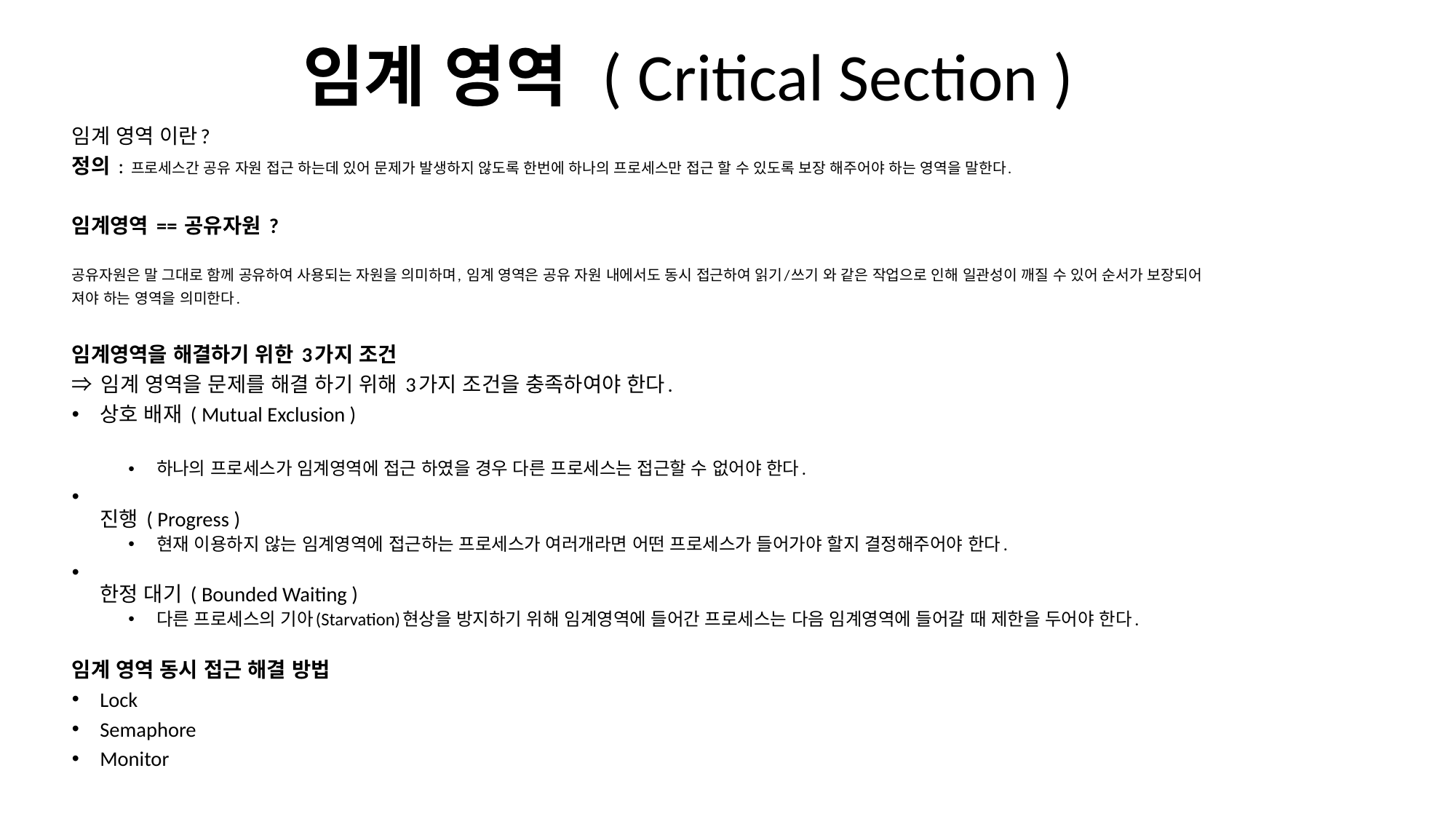

# 임계 영역 ( Critical Section )
임계 영역 이란?
정의 : 프로세스간 공유 자원 접근 하는데 있어 문제가 발생하지 않도록 한번에 하나의 프로세스만 접근 할 수 있도록 보장 해주어야 하는 영역을 말한다.

임계영역 == 공유자원 ?
공유자원은 말 그대로 함께 공유하여 사용되는 자원을 의미하며, 임계 영역은 공유 자원 내에서도 동시 접근하여 읽기/쓰기 와 같은 작업으로 인해 일관성이 깨질 수 있어 순서가 보장되어
져야 하는 영역을 의미한다.

임계영역을 해결하기 위한 3가지 조건
⇒ 임계 영역을 문제를 해결 하기 위해 3가지 조건을 충족하여야 한다.
상호 배재 ( Mutual Exclusion )

하나의 프로세스가 임계영역에 접근 하였을 경우 다른 프로세스는 접근할 수 없어야 한다.
진행 ( Progress )
현재 이용하지 않는 임계영역에 접근하는 프로세스가 여러개라면 어떤 프로세스가 들어가야 할지 결정해주어야 한다.
한정 대기 ( Bounded Waiting )
다른 프로세스의 기아(Starvation)현상을 방지하기 위해 임계영역에 들어간 프로세스는 다음 임계영역에 들어갈 때 제한을 두어야 한다.
임계 영역 동시 접근 해결 방법
Lock
Semaphore
Monitor